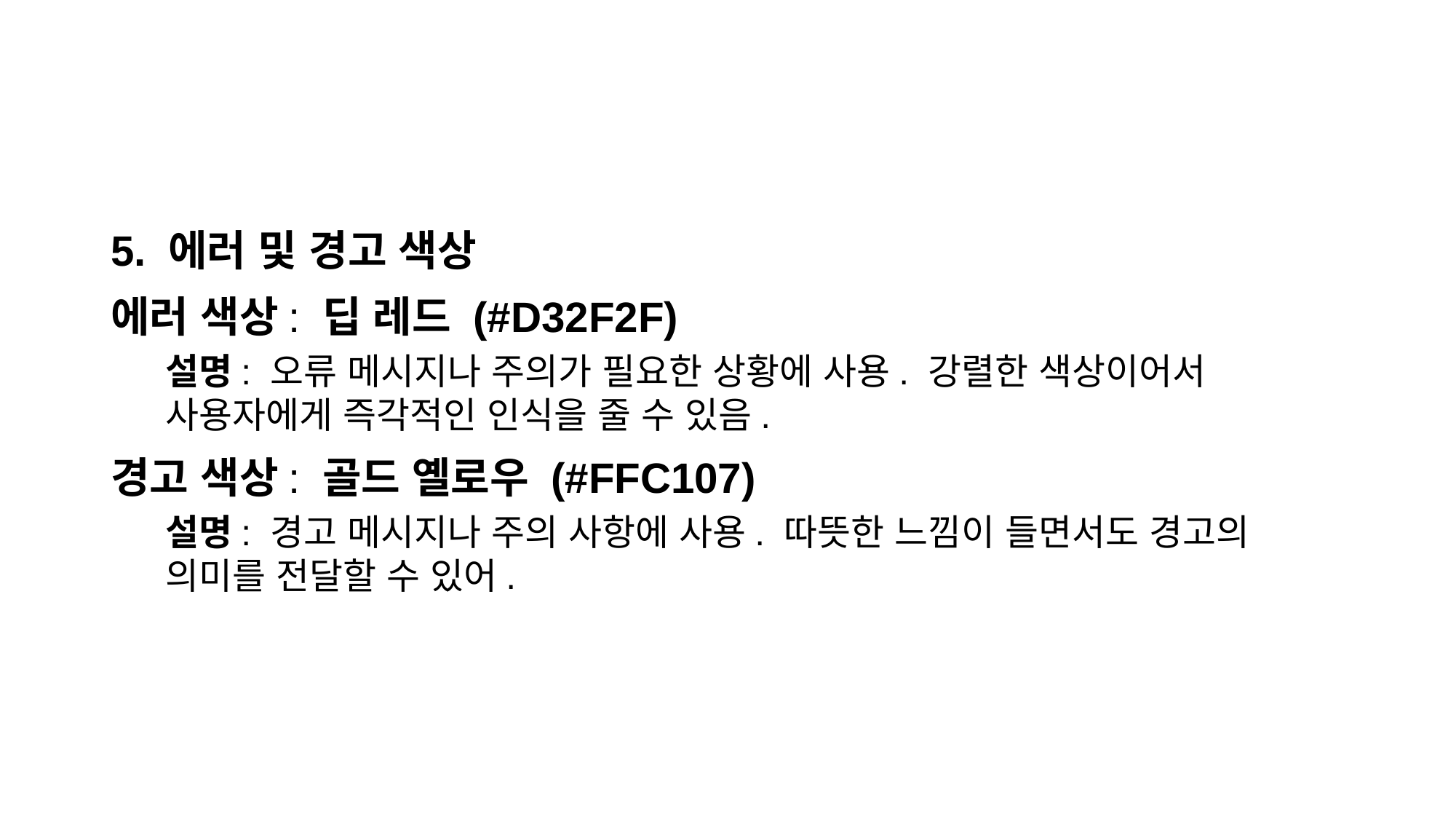

5. 에러 및 경고 색상
에러 색상: 딥 레드 (#D32F2F)
설명: 오류 메시지나 주의가 필요한 상황에 사용. 강렬한 색상이어서 사용자에게 즉각적인 인식을 줄 수 있음.
경고 색상: 골드 옐로우 (#FFC107)
설명: 경고 메시지나 주의 사항에 사용. 따뜻한 느낌이 들면서도 경고의 의미를 전달할 수 있어.